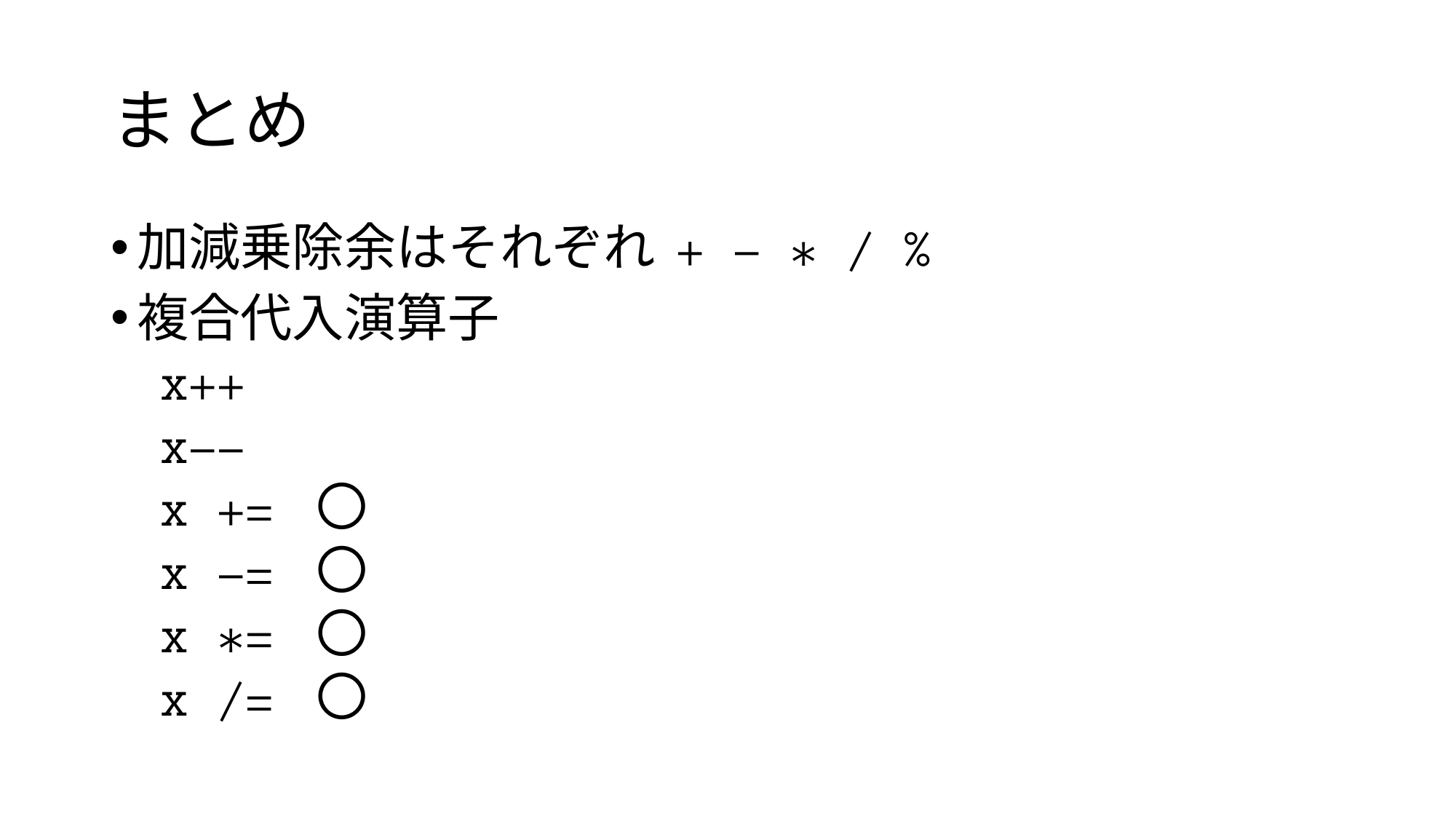

# まとめ
加減乗除余はそれぞれ + - * / %
複合代入演算子
x++
x--
x += 〇
x -= 〇
x *= 〇
x /= 〇